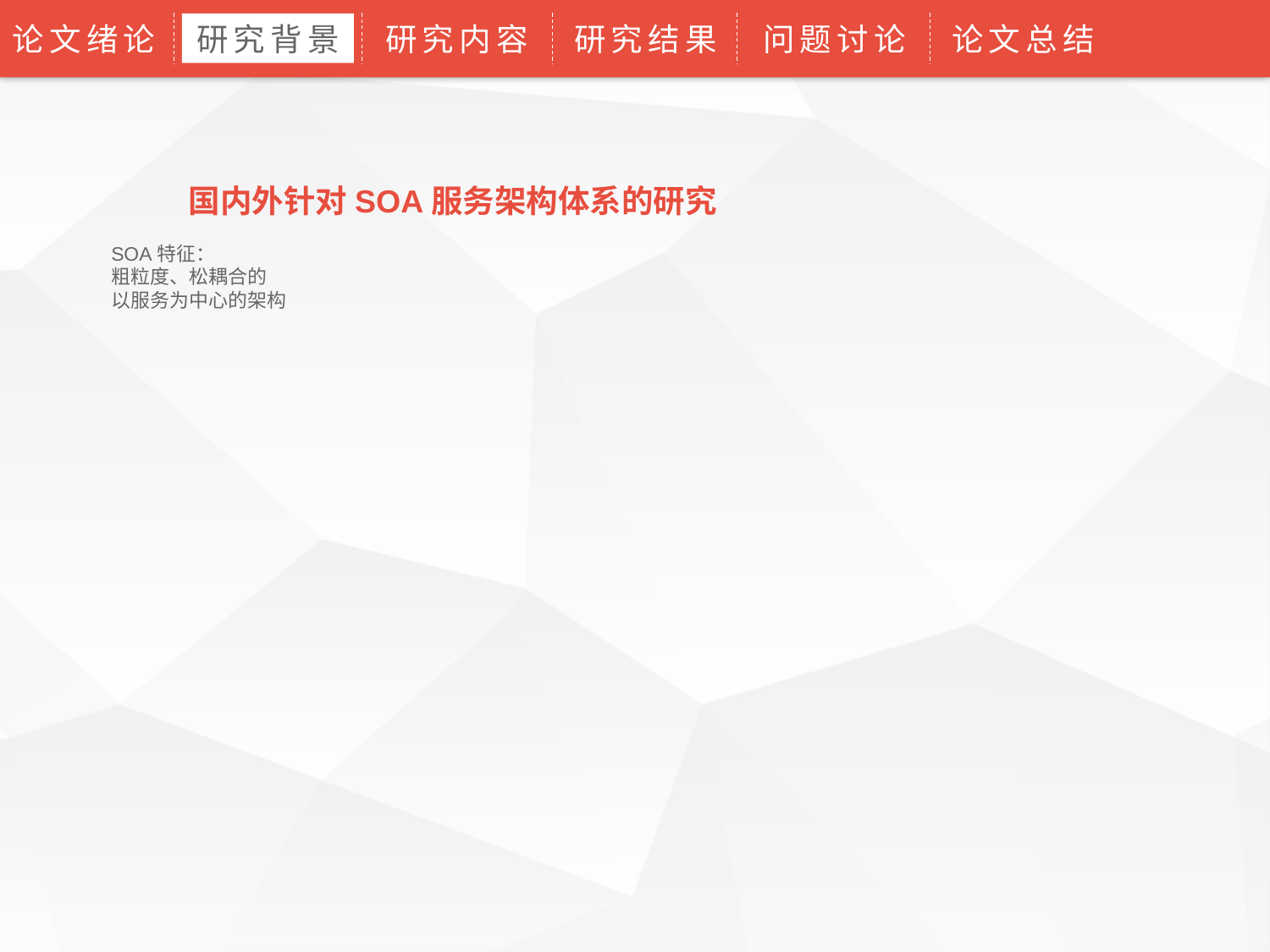

论文绪论
研究背景
研究内容
研究结果
问题讨论
论文总结

国内外针对SOA服务架构体系的研究
SOA特征：
粗粒度、松耦合的
以服务为中心的架构